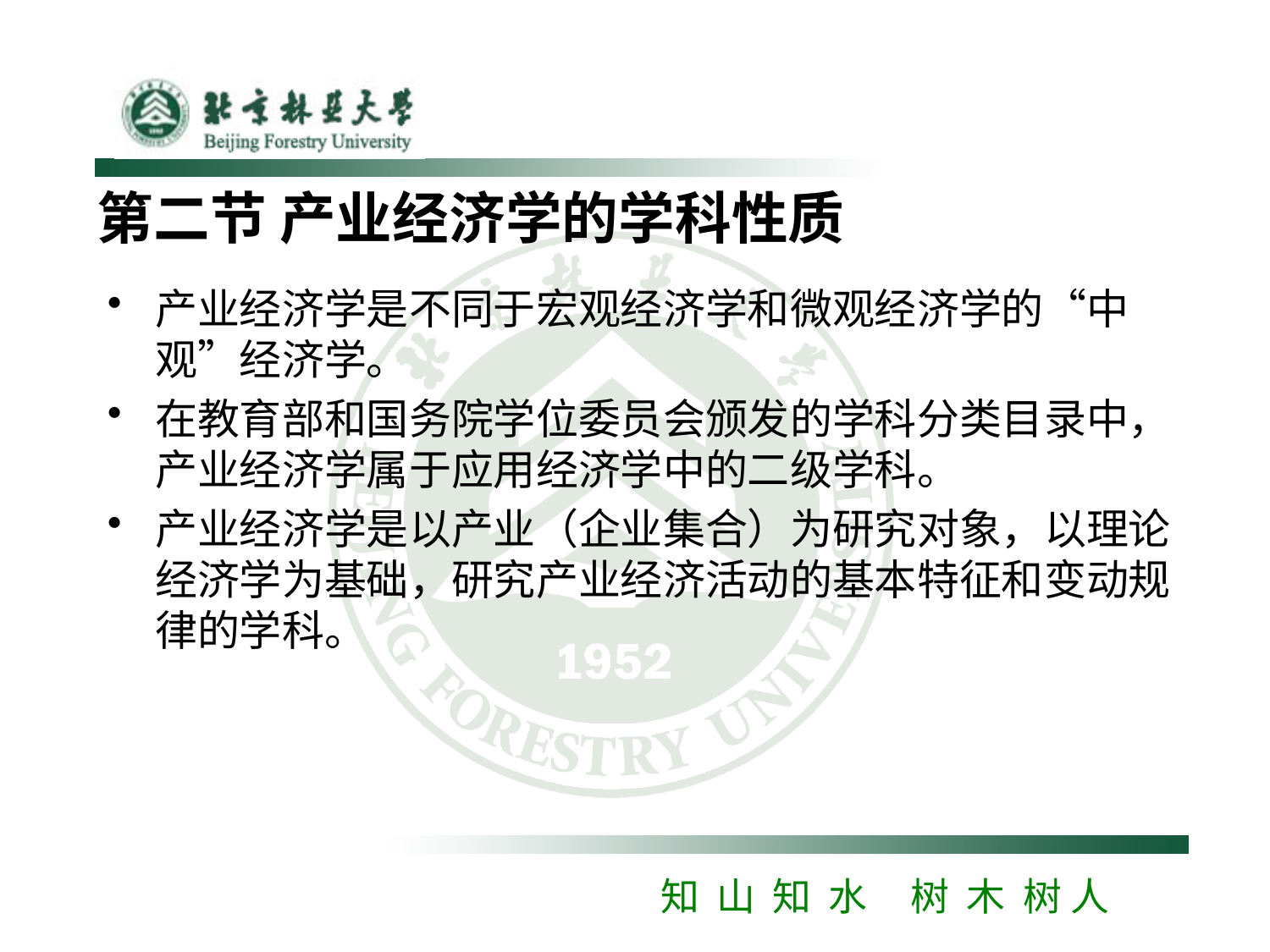

# 第二节 产业经济学的学科性质
产业经济学是不同于宏观经济学和微观经济学的“中观”经济学。
在教育部和国务院学位委员会颁发的学科分类目录中，产业经济学属于应用经济学中的二级学科。
产业经济学是以产业（企业集合）为研究对象，以理论经济学为基础，研究产业经济活动的基本特征和变动规律的学科。